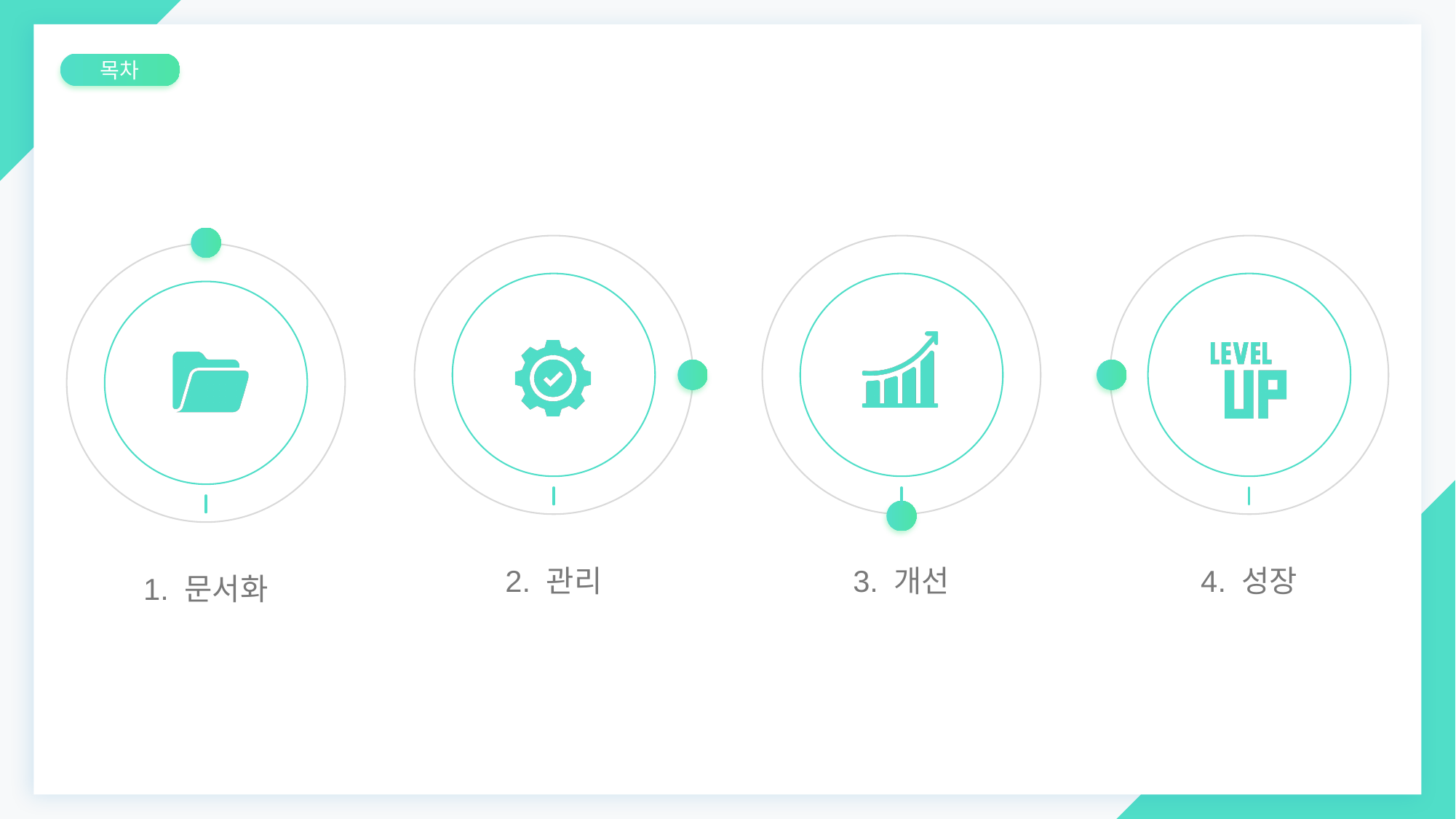

목차

1. 문서화

3. 개선

2. 관리

4. 성장